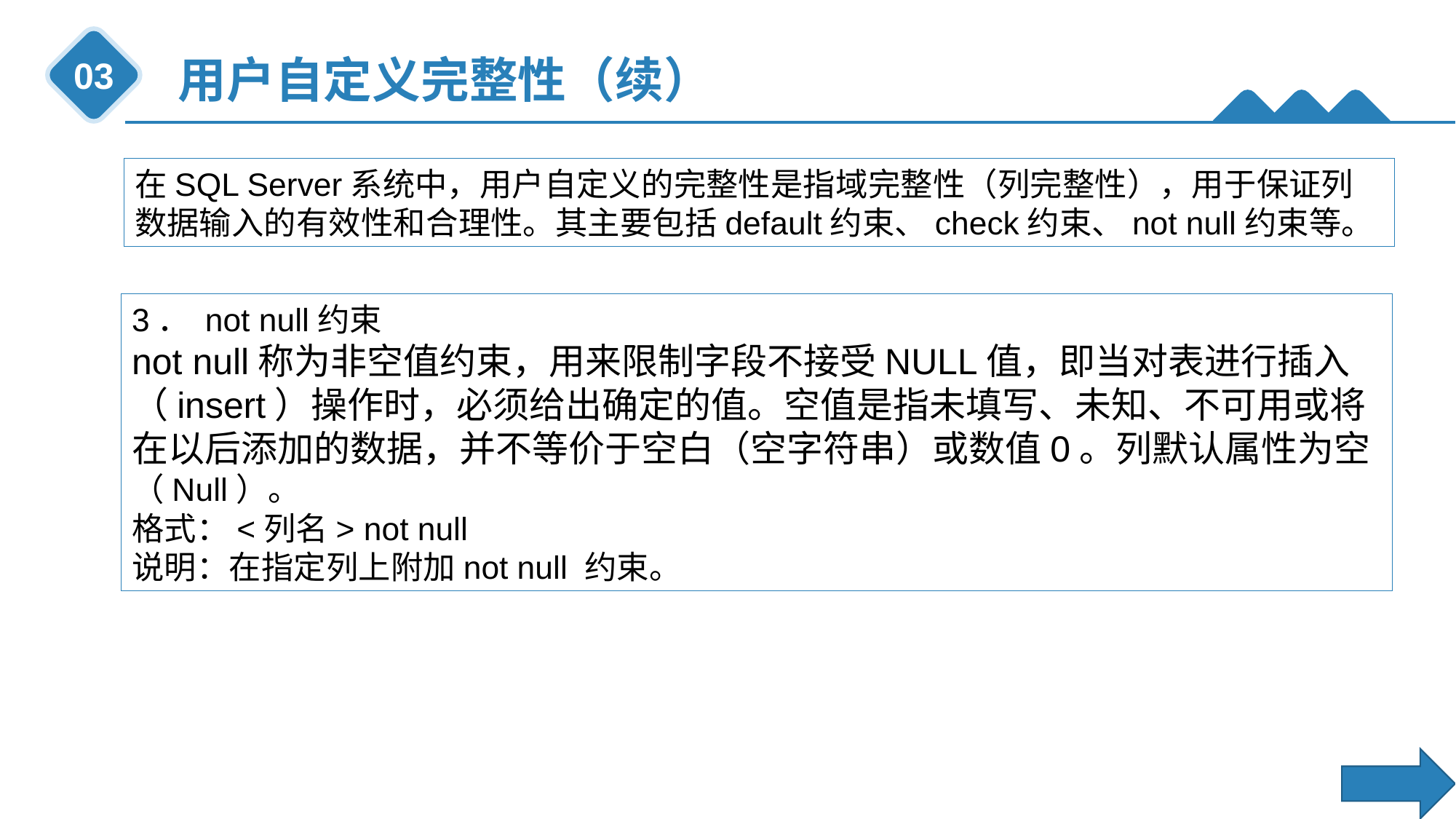

用户自定义完整性（续）
03

在SQL Server系统中，用户自定义的完整性是指域完整性（列完整性），用于保证列数据输入的有效性和合理性。其主要包括default约束、check约束、not null约束等。
3． not null约束
not null称为非空值约束，用来限制字段不接受NULL值，即当对表进行插入（insert）操作时，必须给出确定的值。空值是指未填写、未知、不可用或将在以后添加的数据，并不等价于空白（空字符串）或数值0。列默认属性为空（Null）。
格式：<列名> not null
说明：在指定列上附加not null 约束。